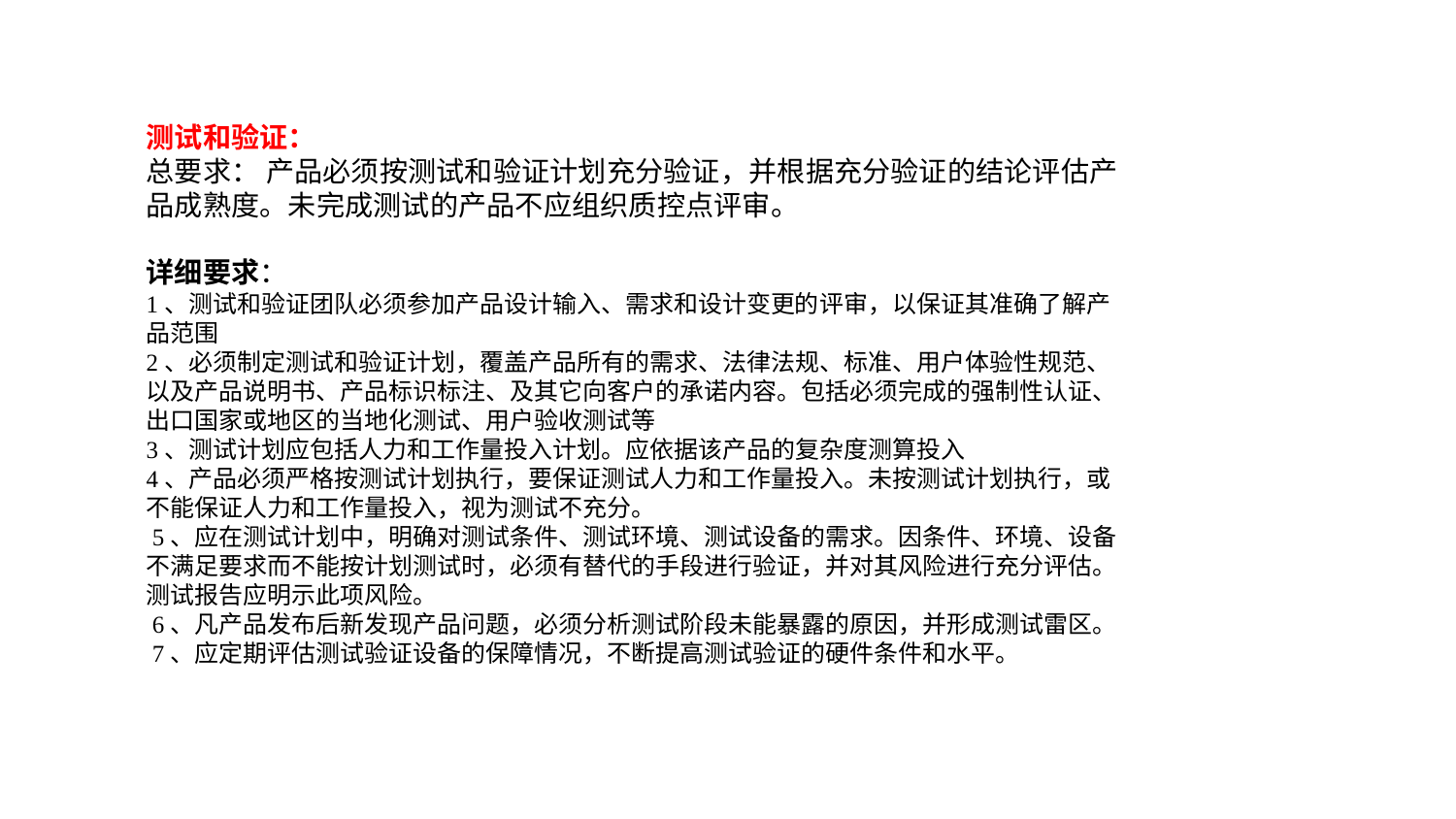

测试和验证：
总要求： 产品必须按测试和验证计划充分验证，并根据充分验证的结论评估产品成熟度。未完成测试的产品不应组织质控点评审。

详细要求：
1、测试和验证团队必须参加产品设计输入、需求和设计变更的评审，以保证其准确了解产品范围
2、必须制定测试和验证计划，覆盖产品所有的需求、法律法规、标准、用户体验性规范、以及产品说明书、产品标识标注、及其它向客户的承诺内容。包括必须完成的强制性认证、出口国家或地区的当地化测试、用户验收测试等
3、测试计划应包括人力和工作量投入计划。应依据该产品的复杂度测算投入
4、产品必须严格按测试计划执行，要保证测试人力和工作量投入。未按测试计划执行，或不能保证人力和工作量投入，视为测试不充分。
 5、应在测试计划中，明确对测试条件、测试环境、测试设备的需求。因条件、环境、设备不满足要求而不能按计划测试时，必须有替代的手段进行验证，并对其风险进行充分评估。测试报告应明示此项风险。
 6、凡产品发布后新发现产品问题，必须分析测试阶段未能暴露的原因，并形成测试雷区。
 7、应定期评估测试验证设备的保障情况，不断提高测试验证的硬件条件和水平。